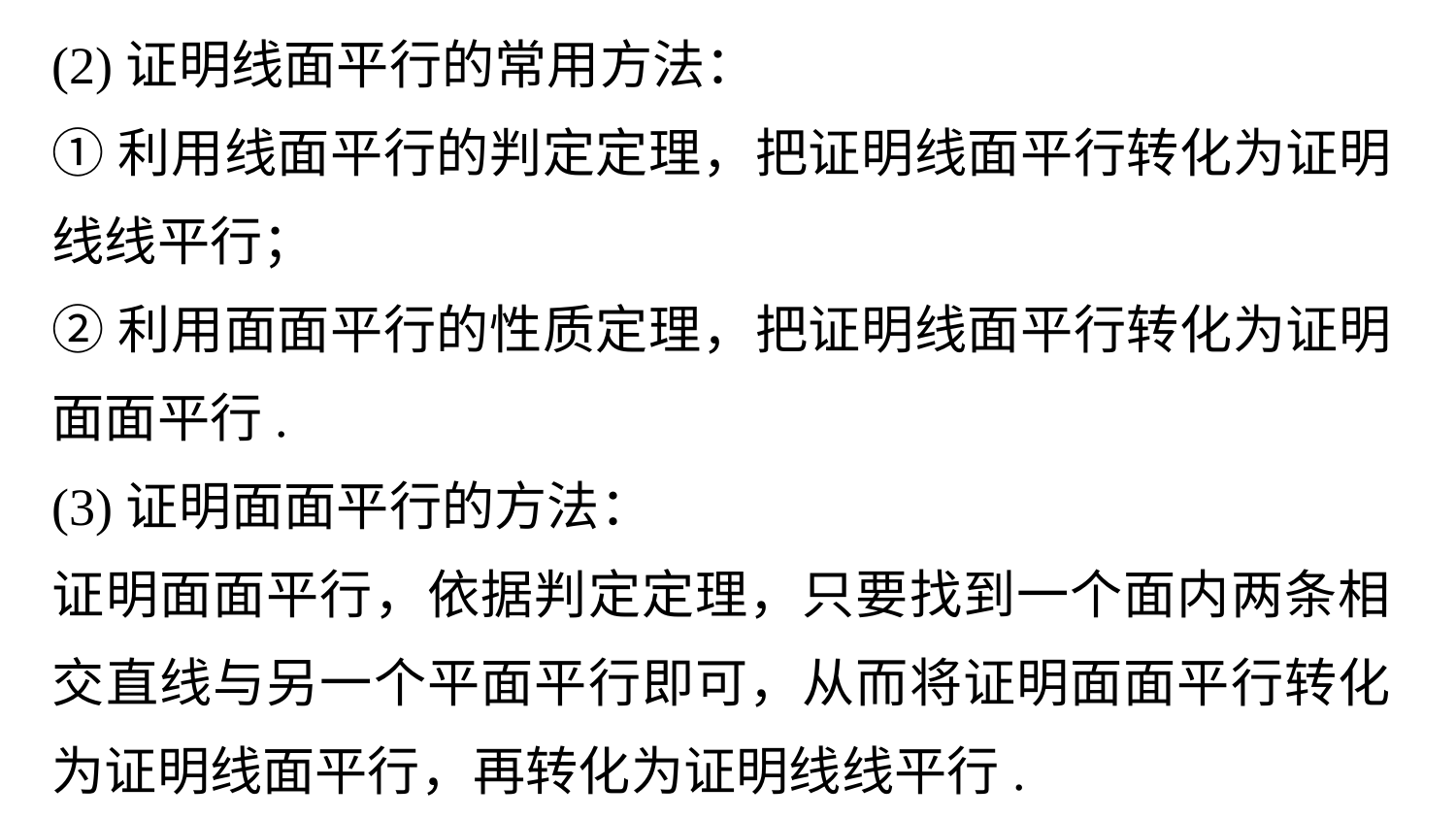

(2)证明线面平行的常用方法：
①利用线面平行的判定定理，把证明线面平行转化为证明线线平行；
②利用面面平行的性质定理，把证明线面平行转化为证明面面平行.
(3)证明面面平行的方法：
证明面面平行，依据判定定理，只要找到一个面内两条相交直线与另一个平面平行即可，从而将证明面面平行转化为证明线面平行，再转化为证明线线平行.